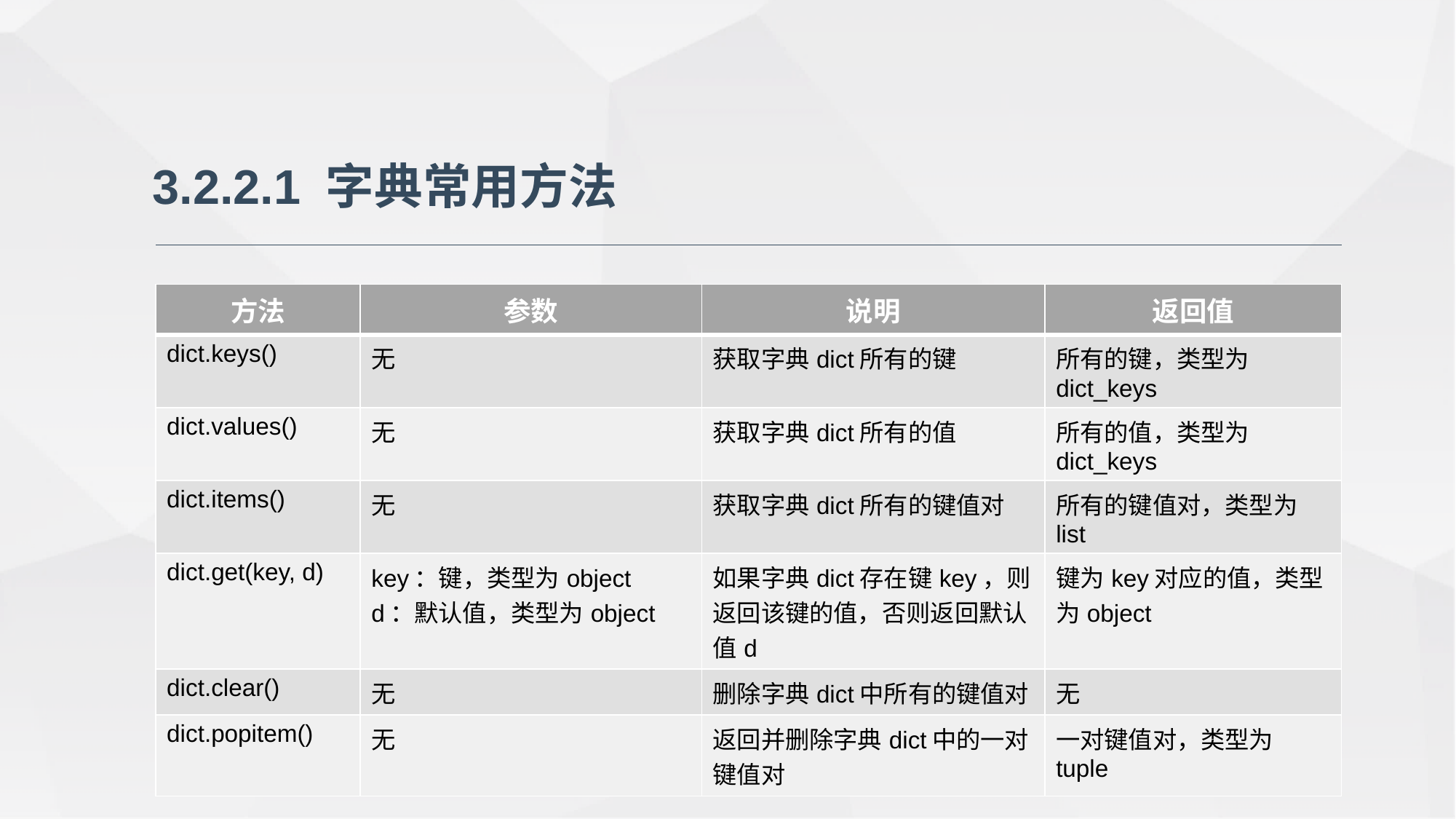

3.2.2.1 字典常用方法
| 方法 | 参数 | 说明 | 返回值 |
| --- | --- | --- | --- |
| dict.keys() | 无 | 获取字典dict所有的键 | 所有的键，类型为dict\_keys |
| dict.values() | 无 | 获取字典dict所有的值 | 所有的值，类型为dict\_keys |
| dict.items() | 无 | 获取字典dict所有的键值对 | 所有的键值对，类型为list |
| dict.get(key, d) | key：键，类型为object d：默认值，类型为object | 如果字典dict存在键key，则返回该键的值，否则返回默认值d | 键为key对应的值，类型为object |
| dict.clear() | 无 | 删除字典dict中所有的键值对 | 无 |
| dict.popitem() | 无 | 返回并删除字典dict中的一对键值对 | 一对键值对，类型为tuple |